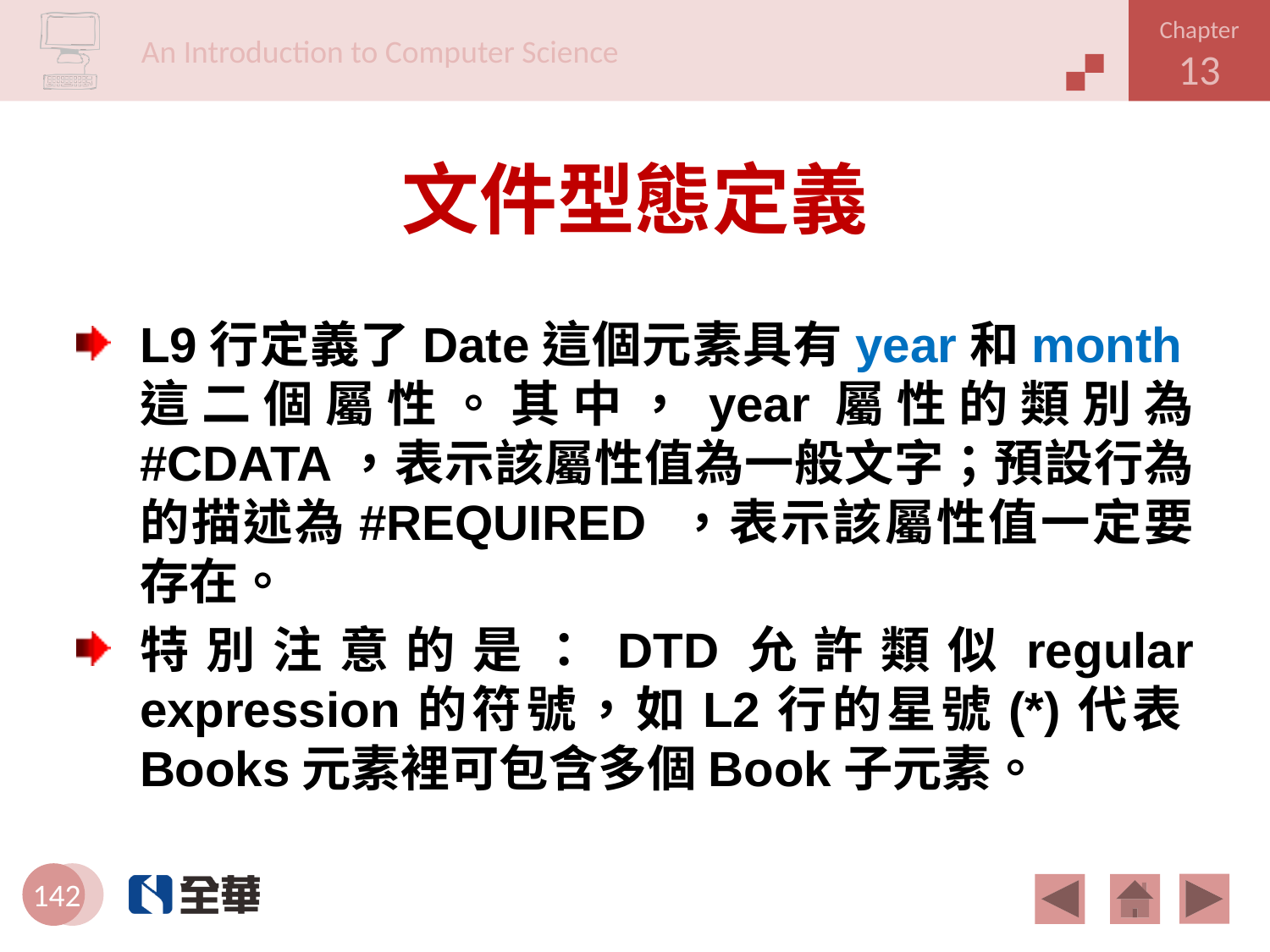

# 文件型態定義
L9行定義了Date這個元素具有year和month這二個屬性。其中，year屬性的類別為 #CDATA，表示該屬性值為一般文字；預設行為的描述為#REQUIRED ，表示該屬性值一定要存在。
特別注意的是：DTD允許類似regular expression的符號，如L2行的星號(*)代表Books元素裡可包含多個Book子元素。